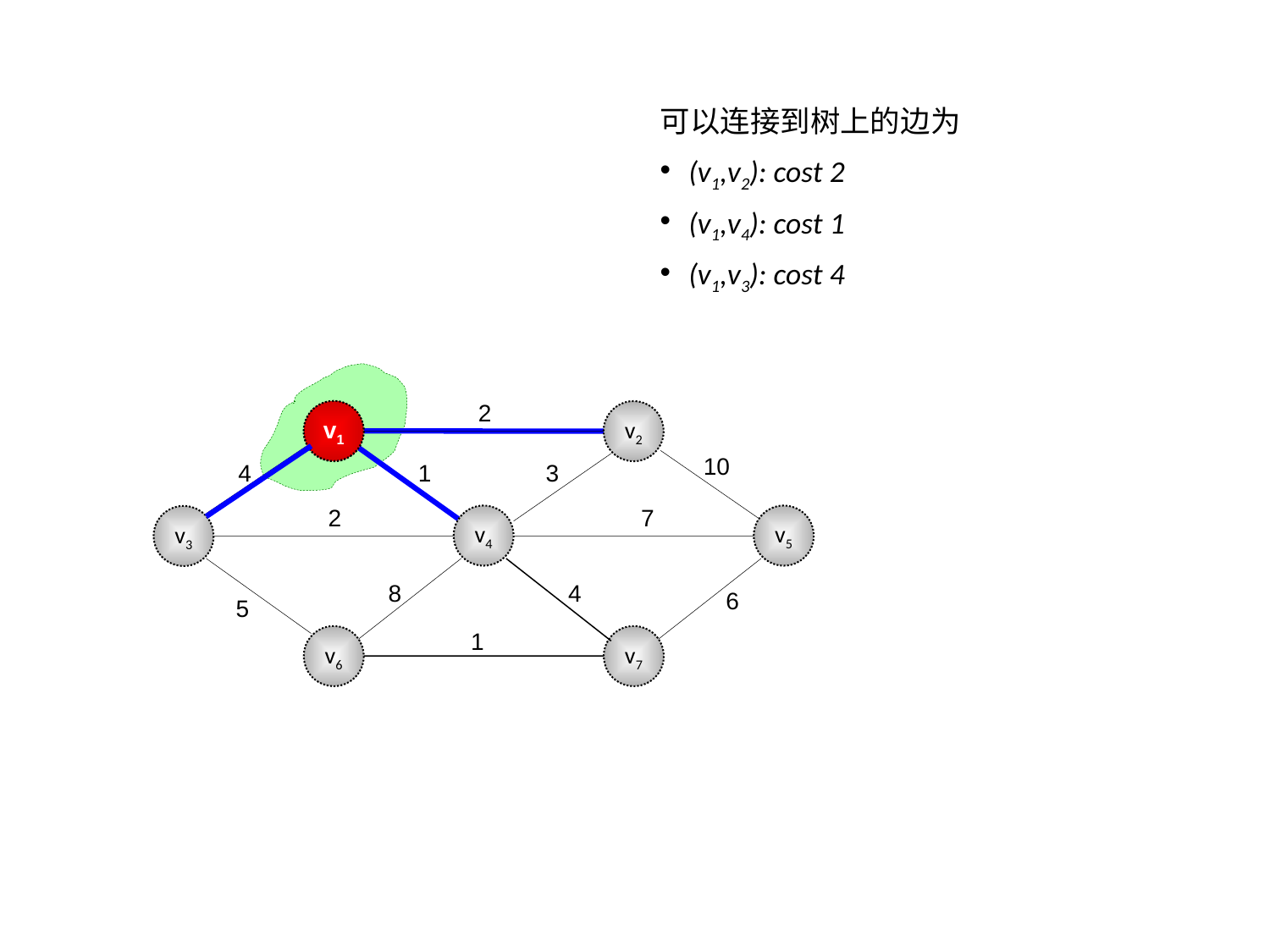

可以连接到树上的边为
(v1,v2): cost 2
(v1,v4): cost 1
(v1,v3): cost 4

2
v1
v1
v2

10

4
1
3
2
7
v4
v5
v3

8
4
6
5
1
v6
v7